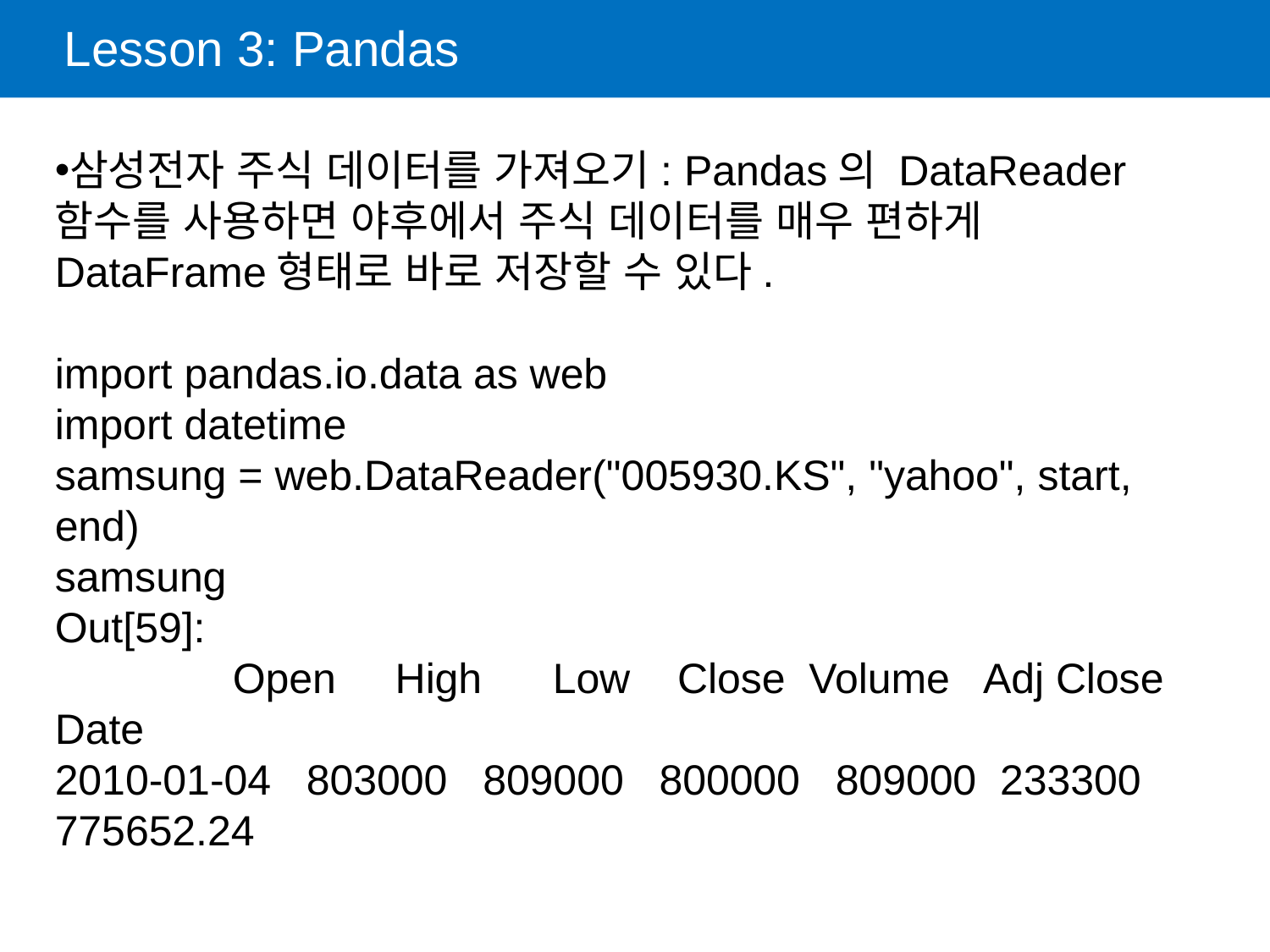

# Lesson 3: Pandas
삼성전자 주식 데이터를 가져오기: Pandas의 DataReader함수를 사용하면 야후에서 주식 데이터를 매우 편하게 DataFrame형태로 바로 저장할 수 있다.

import pandas.io.data as web
import datetime
samsung = web.DataReader("005930.KS", "yahoo", start, end)
samsung
Out[59]:
               Open     High      Low    Close  Volume   Adj Close
Date
2010-01-04   803000   809000   800000   809000  233300   775652.24